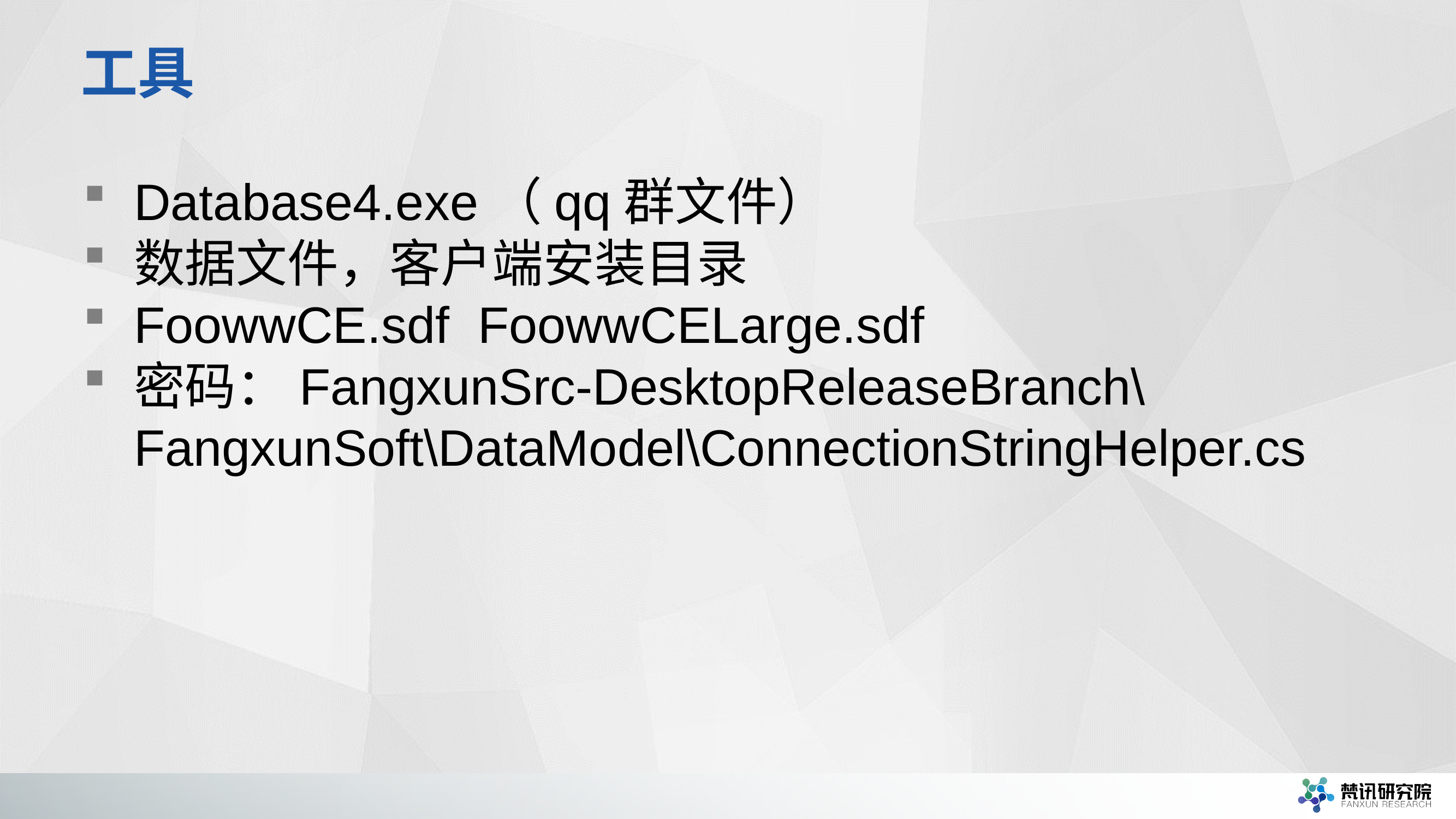

# 工具
Database4.exe（qq群文件）
数据文件，客户端安装目录
FoowwCE.sdf  FoowwCELarge.sdf
密码：FangxunSrc-DesktopReleaseBranch\FangxunSoft\DataModel\ConnectionStringHelper.cs